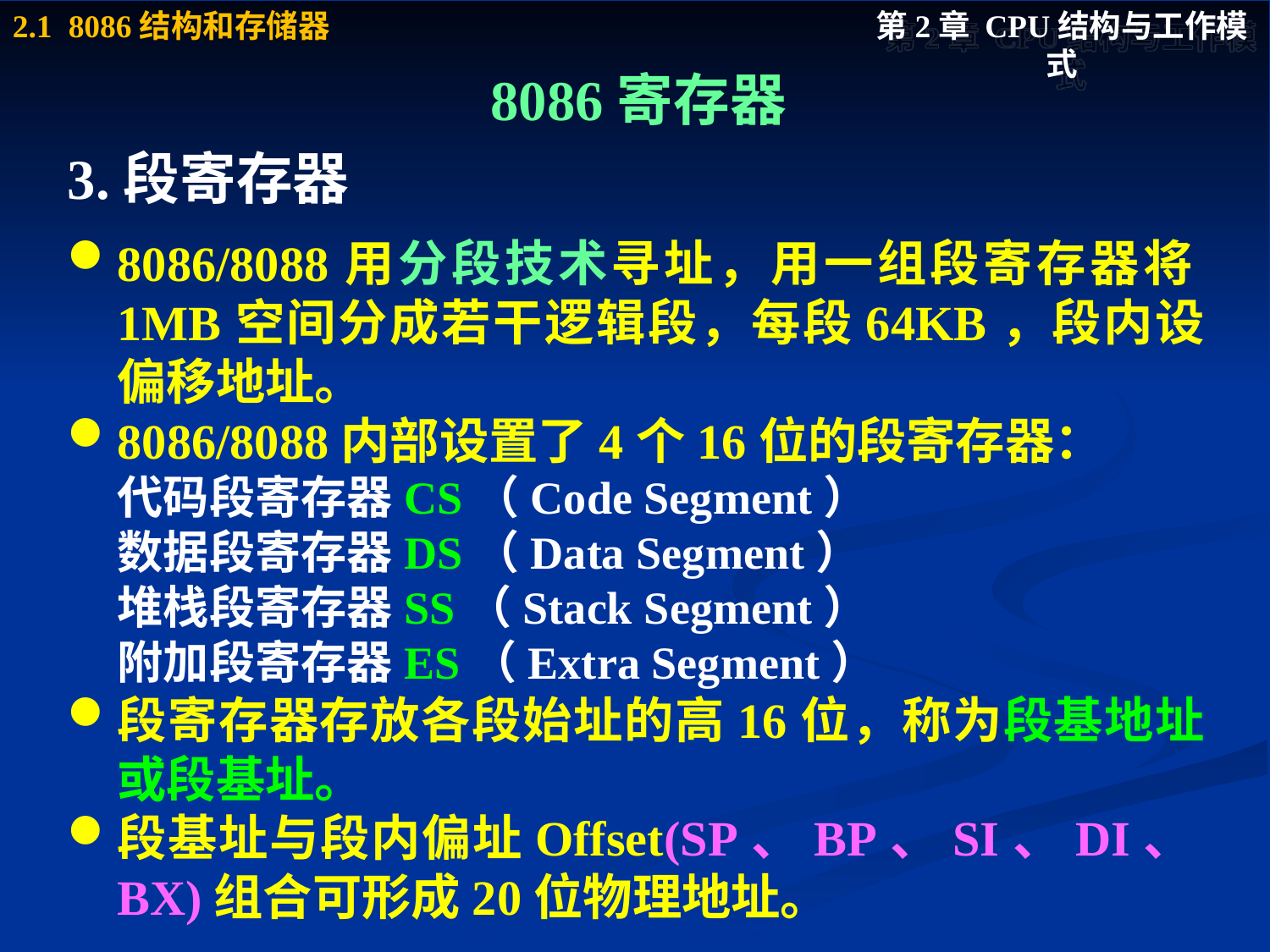

# 8086寄存器
3.段寄存器
8086/8088用分段技术寻址，用一组段寄存器将1MB空间分成若干逻辑段，每段64KB，段内设偏移地址。
8086/8088内部设置了4个16位的段寄存器：
  	代码段寄存器CS（Code Segment）
    	数据段寄存器DS（Data Segment）
    	堆栈段寄存器SS（Stack Segment）
    	附加段寄存器ES（Extra Segment）
段寄存器存放各段始址的高16位，称为段基地址或段基址。
段基址与段内偏址Offset(SP、BP、SI、DI、BX)组合可形成20位物理地址。